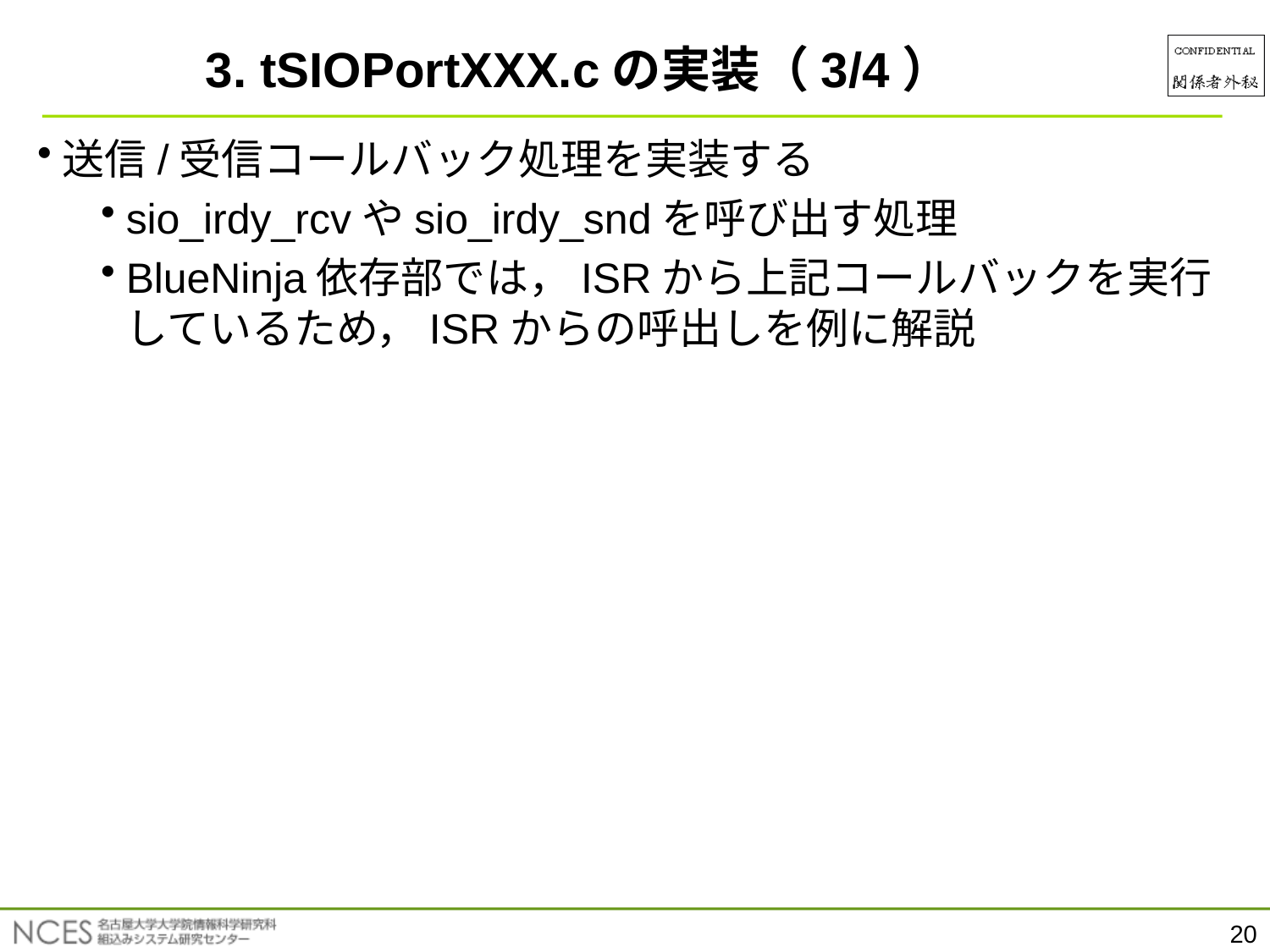

3. tSIOPortXXX.cの実装（3/4）
送信/受信コールバック処理を実装する
sio_irdy_rcvやsio_irdy_sndを呼び出す処理
BlueNinja依存部では，ISRから上記コールバックを実行しているため，ISRからの呼出しを例に解説

20